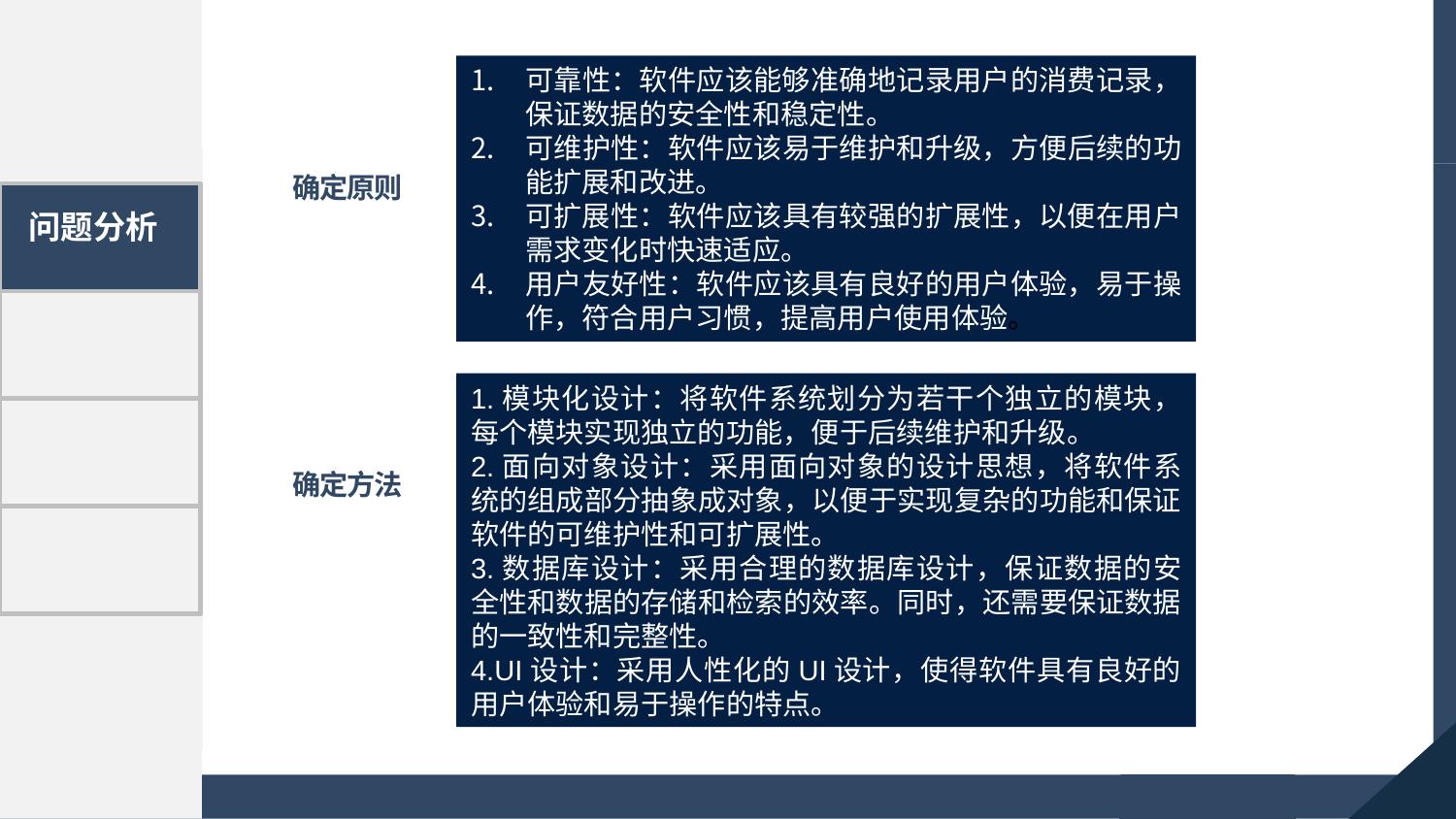

可靠性：软件应该能够准确地记录用户的消费记录，保证数据的安全性和稳定性。
可维护性：软件应该易于维护和升级，方便后续的功能扩展和改进。
可扩展性：软件应该具有较强的扩展性，以便在用户需求变化时快速适应。
用户友好性：软件应该具有良好的用户体验，易于操作，符合用户习惯，提高用户使用体验。
确定原则

问题分析

1.模块化设计：将软件系统划分为若干个独立的模块，每个模块实现独立的功能，便于后续维护和升级。
2.面向对象设计：采用面向对象的设计思想，将软件系统的组成部分抽象成对象，以便于实现复杂的功能和保证软件的可维护性和可扩展性。
3.数据库设计：采用合理的数据库设计，保证数据的安全性和数据的存储和检索的效率。同时，还需要保证数据的一致性和完整性。
4.UI设计：采用人性化的UI设计，使得软件具有良好的用户体验和易于操作的特点。
确定方法